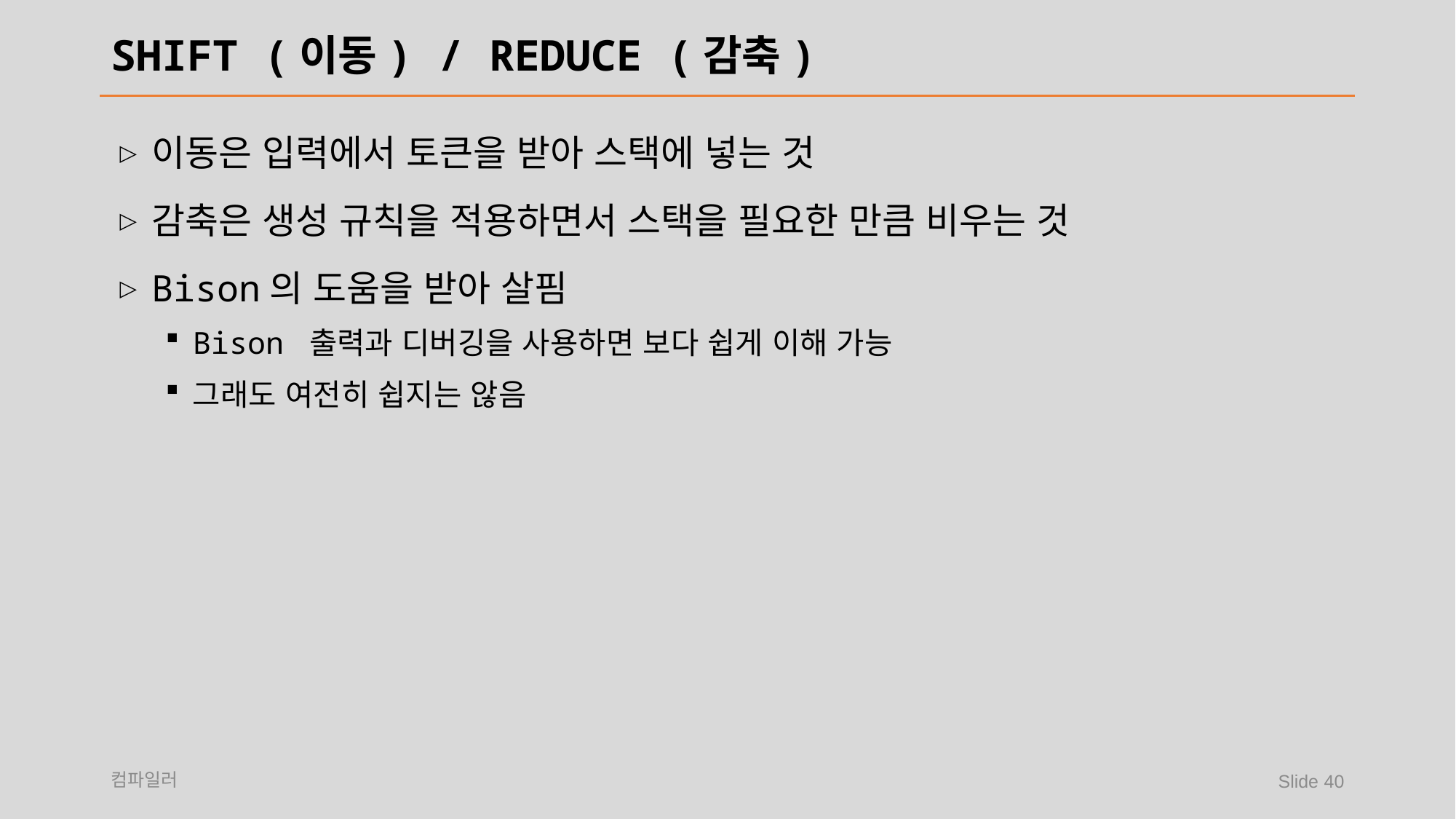

# SHIFT (이동) / REDUCE (감축)
이동은 입력에서 토큰을 받아 스택에 넣는 것
감축은 생성 규칙을 적용하면서 스택을 필요한 만큼 비우는 것
Bison의 도움을 받아 살핌
Bison 출력과 디버깅을 사용하면 보다 쉽게 이해 가능
그래도 여전히 쉽지는 않음

컴파일러
Slide 40